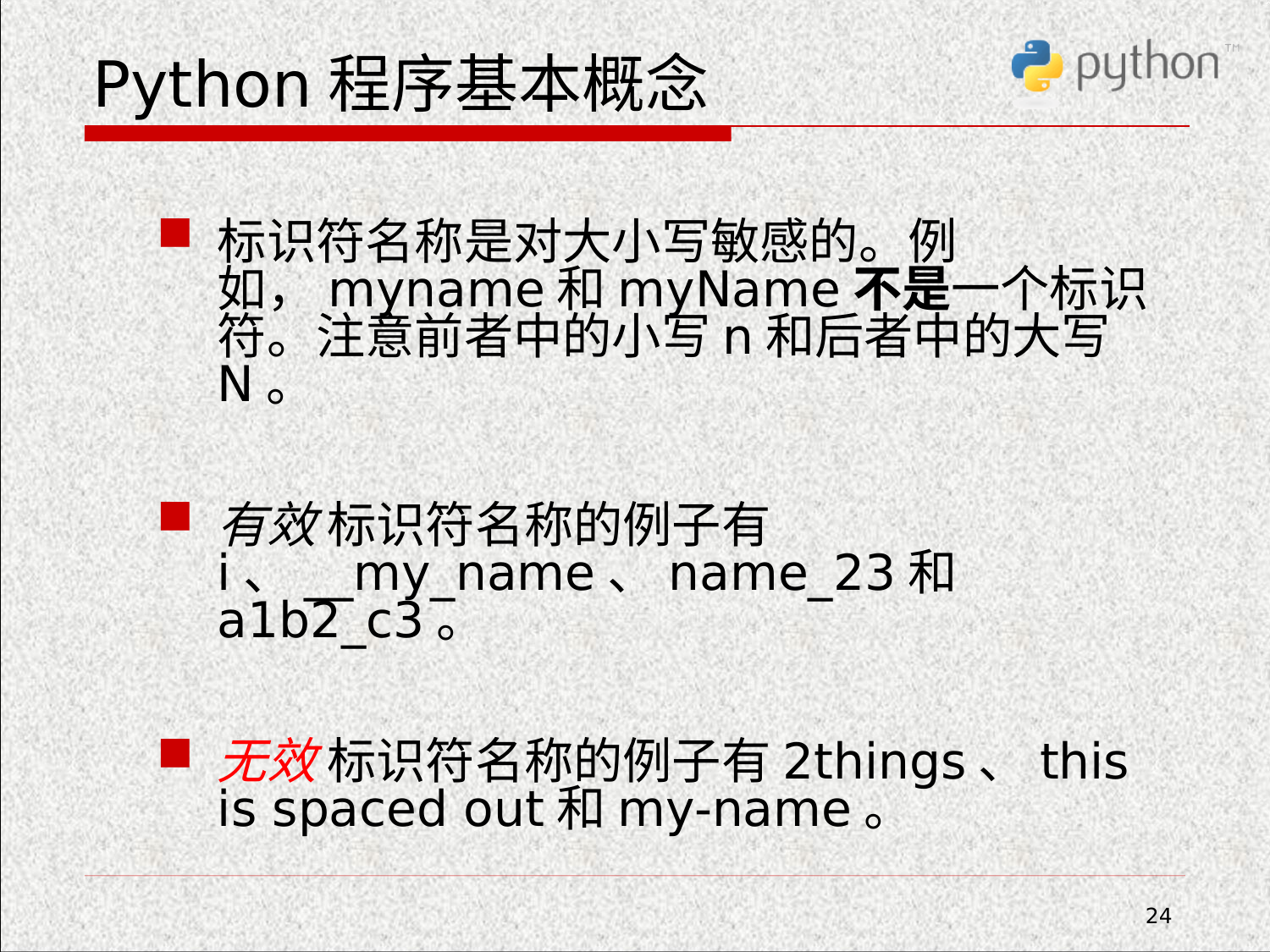

# Python程序基本概念

标识符名称是对大小写敏感的。例如，myname和myName不是一个标识符。注意前者中的小写n和后者中的大写N。

有效 标识符名称的例子有i、__my_name、name_23和a1b2_c3。

无效 标识符名称的例子有2things、this is spaced out和my-name。

24